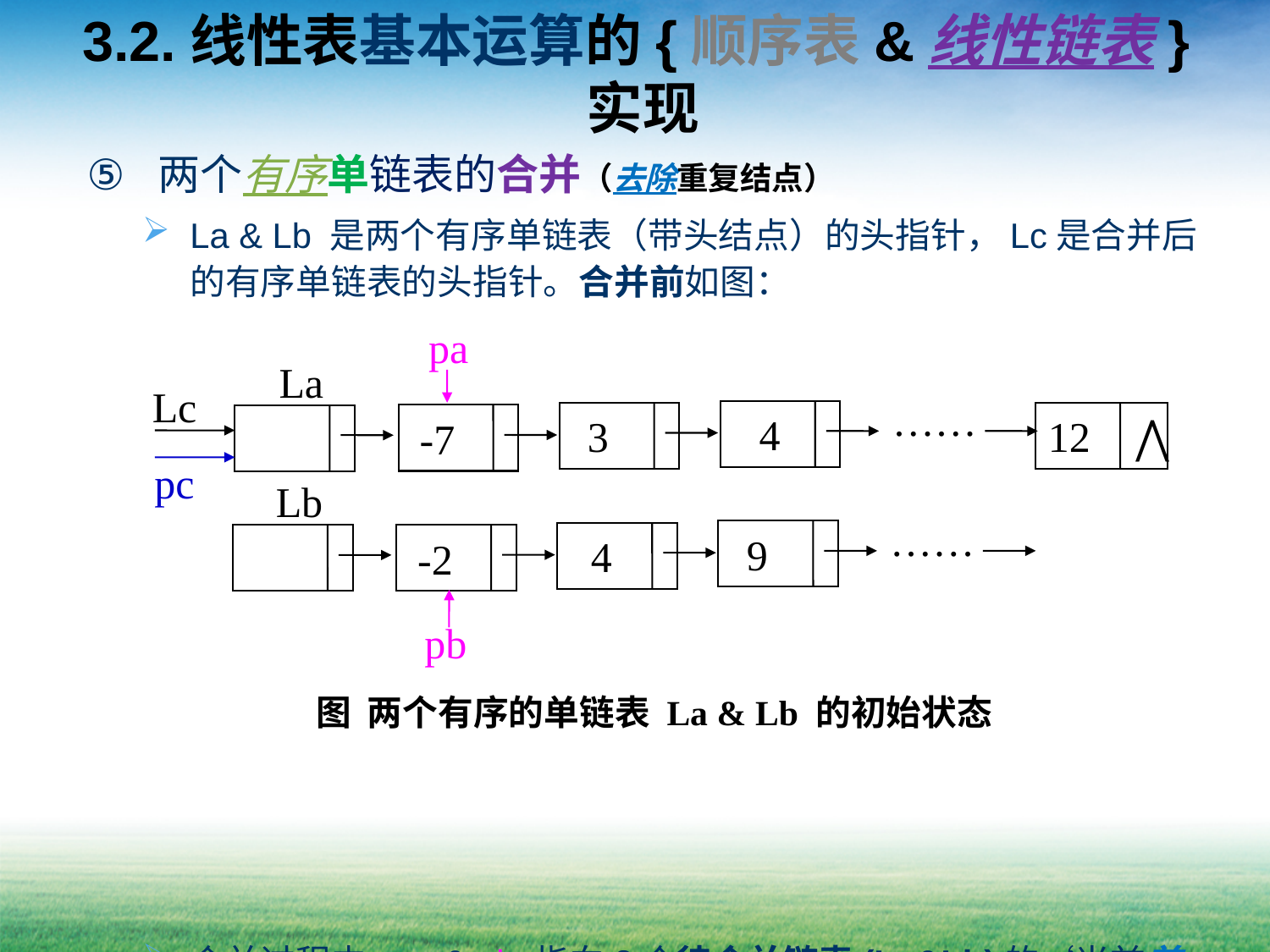

# 3.2.线性表基本运算的{顺序表&线性链表}实现
两个有序单链表的合并（去除重复结点）
La & Lb 是两个有序单链表（带头结点）的头指针，Lc是合并后的有序单链表的头指针。合并前如图：

合并过程中, pa & pb 指向2个待合并链表(La&Lb)的‘当前首结点’, pc指向合并后链表的‘当前尾结点’。
pa

La

Lc

……

  4

12    ⋀

3

-7

pc

Lb

……

9

4

-2

pb
图  两个有序的单链表 La & Lb 的初始状态